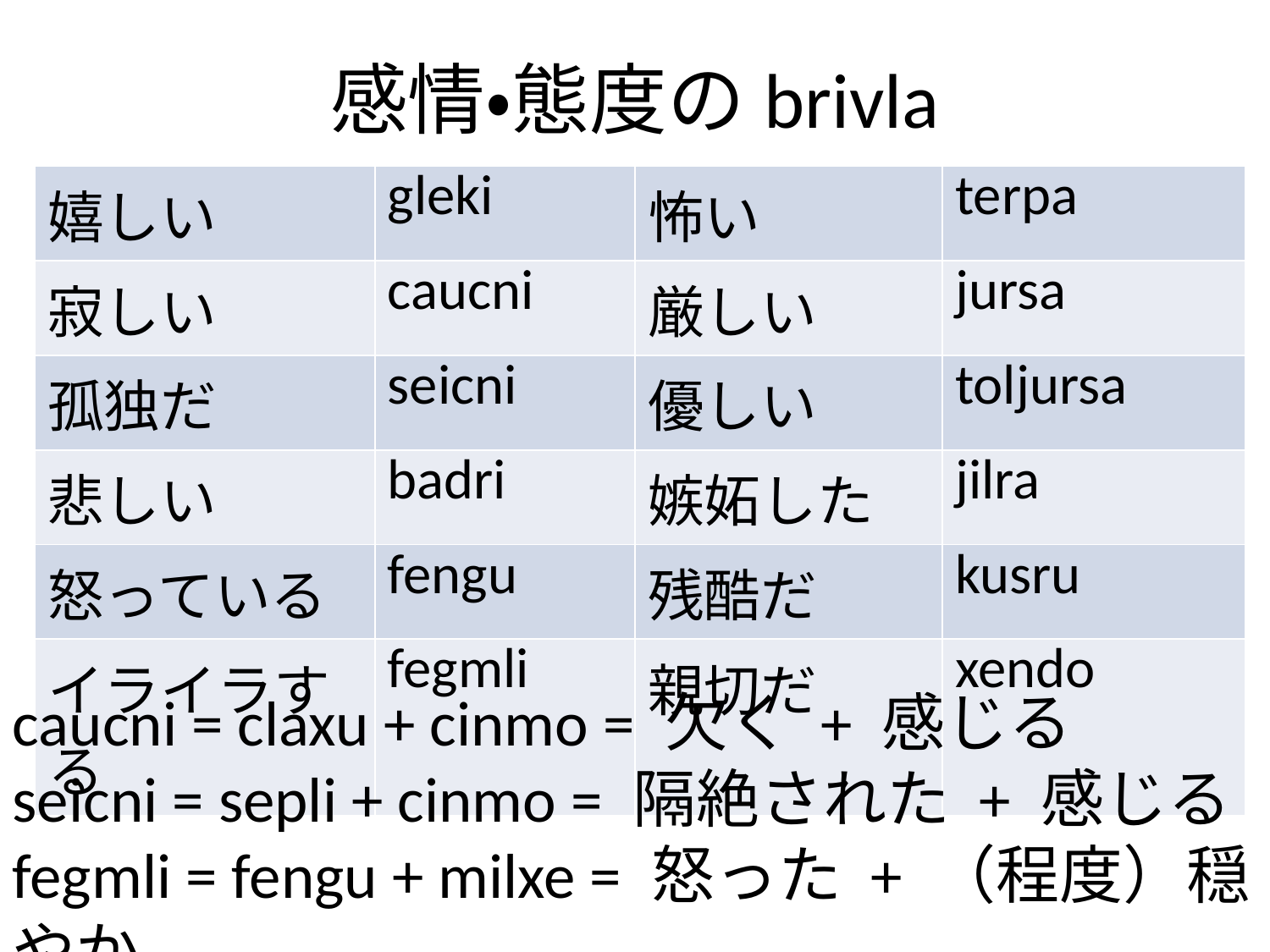

# 感情・態度のbrivla
| 嬉しい | gleki | 怖い | terpa |
| --- | --- | --- | --- |
| 寂しい | caucni | 厳しい | jursa |
| 孤独だ | seicni | 優しい | toljursa |
| 悲しい | badri | 嫉妬した | jilra |
| 怒っている | fengu | 残酷だ | kusru |
| イライラする | fegmli | 親切だ | xendo |
caucni = claxu + cinmo = 欠く + 感じる
seicni = sepli + cinmo = 隔絶された + 感じる
fegmli = fengu + milxe = 怒った + （程度）穏やか